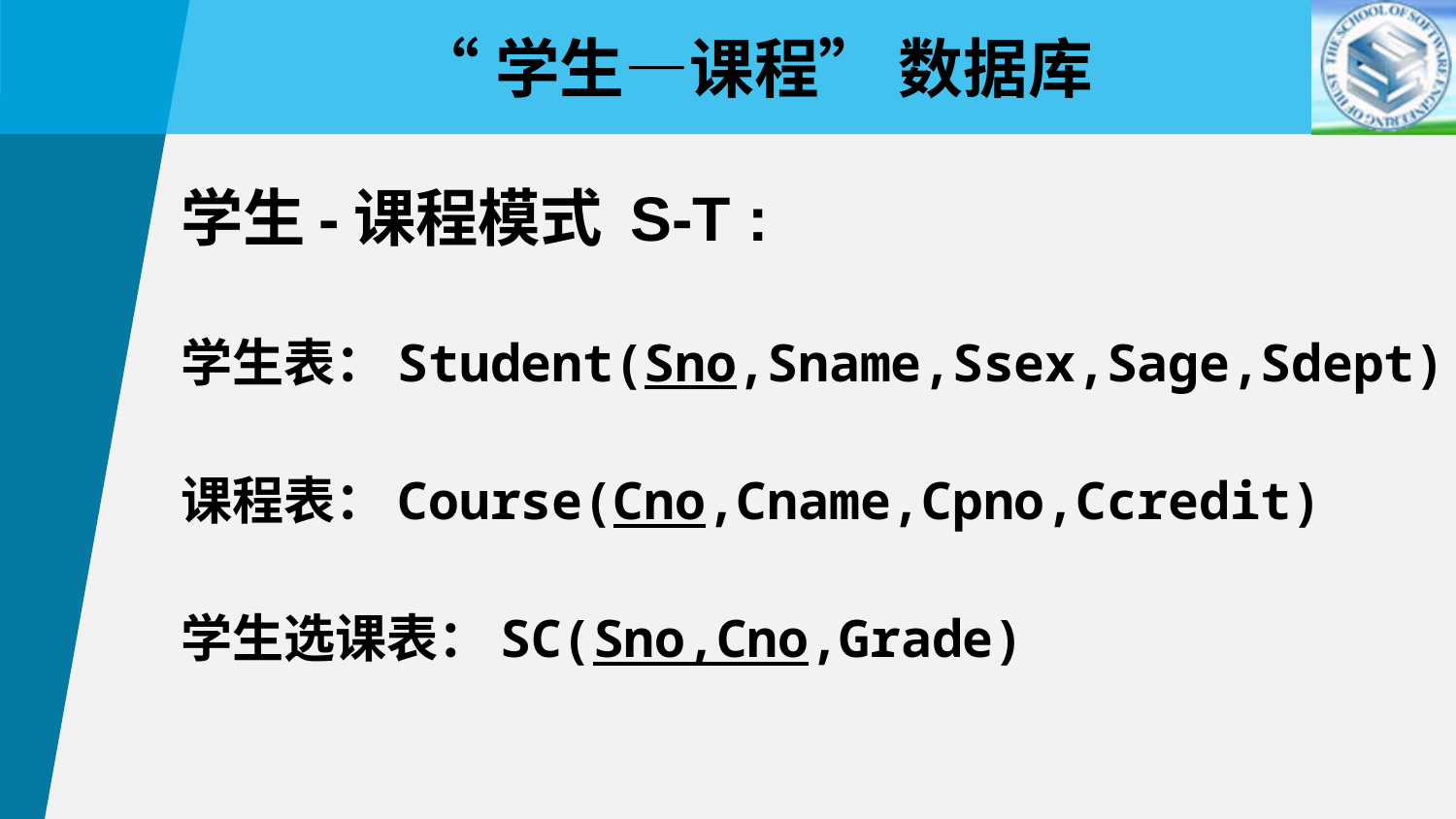

“学生—课程” 数据库
学生-课程模式 S-T :
学生表：Student(Sno,Sname,Ssex,Sage,Sdept)
课程表：Course(Cno,Cname,Cpno,Ccredit)
学生选课表：SC(Sno,Cno,Grade)